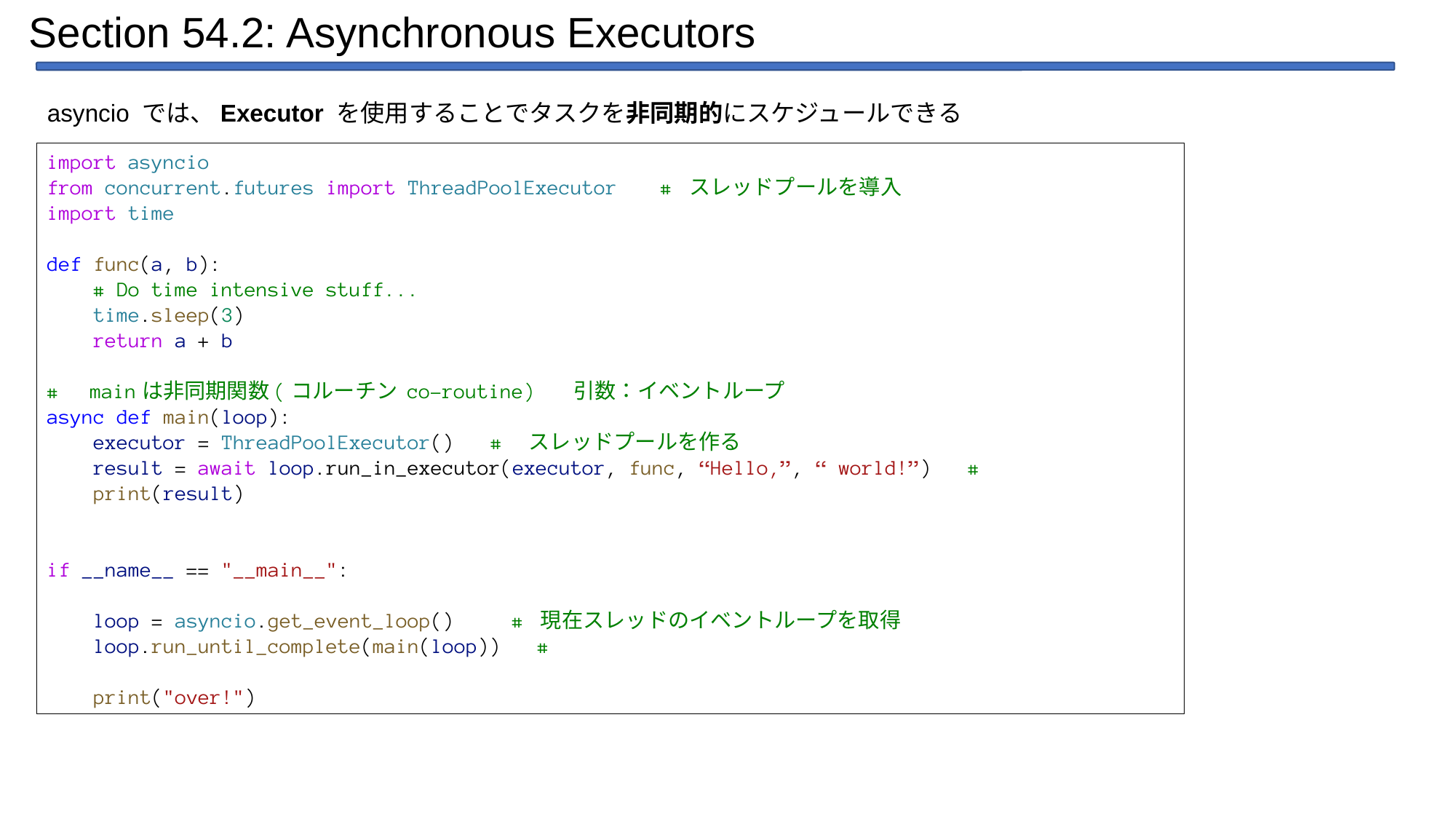

Section 54.2: Asynchronous Executors

asyncio では、Executor を使用することでタスクを非同期的にスケジュールできる
import asyncio
from concurrent.futures import ThreadPoolExecutor 　# スレッドプールを導入
import time
def func(a, b):
    # Do time intensive stuff...
    time.sleep(3)
    return a + b
#　mainは非同期関数(コルーチン co-routine) 　引数：イベントループ
async def main(loop):
    executor = ThreadPoolExecutor()　 #　スレッドプールを作る
    result = await loop.run_in_executor(executor, func, “Hello,”, “ world!”)　 #
    print(result)
if __name__ == "__main__":

    loop = asyncio.get_event_loop()　　 # 現在スレッドのイベントループを取得
    loop.run_until_complete(main(loop))　 #

    print("over!")